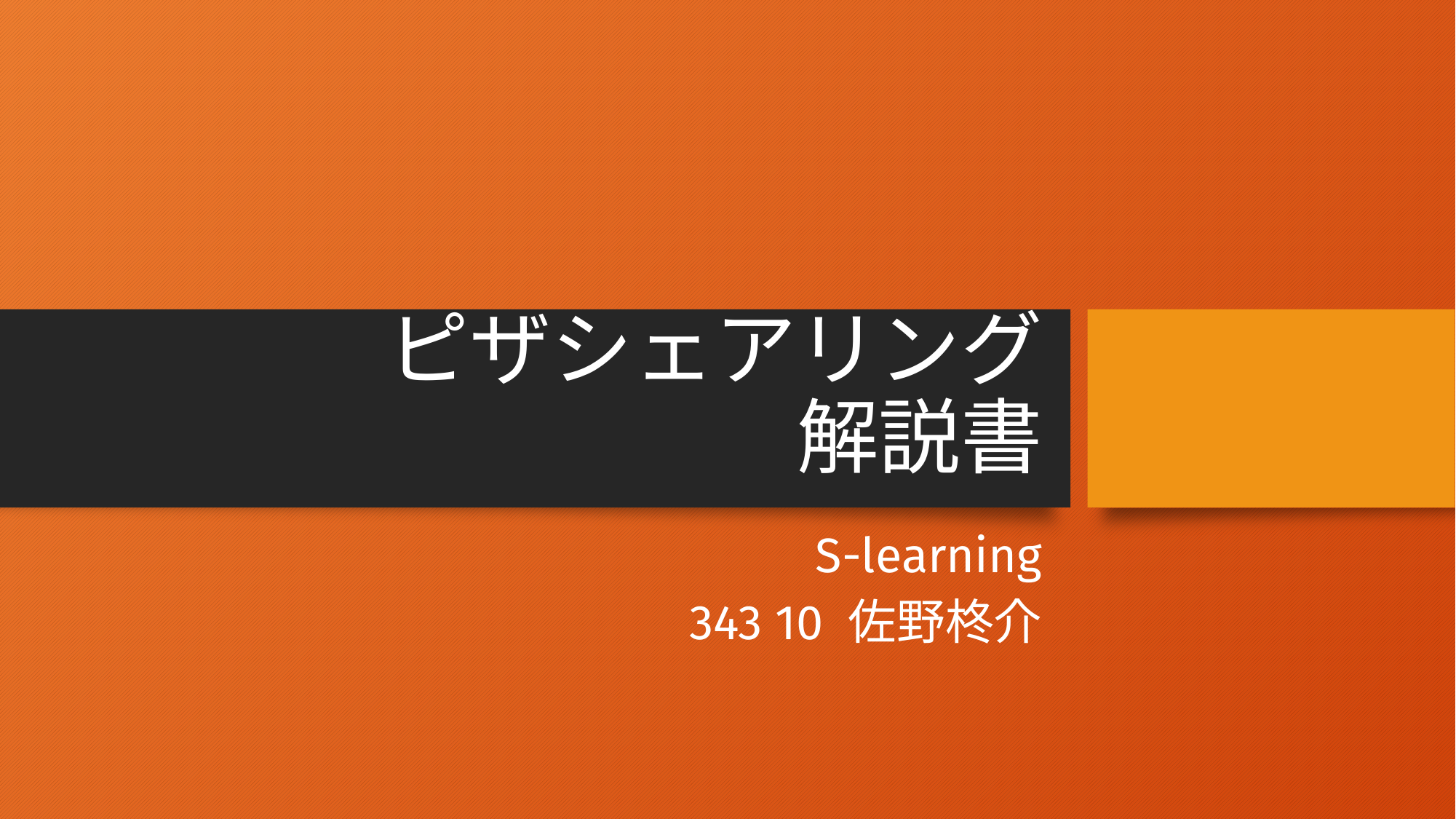

# ピザシェアリング 解説書
S-learning
343 10 佐野柊介